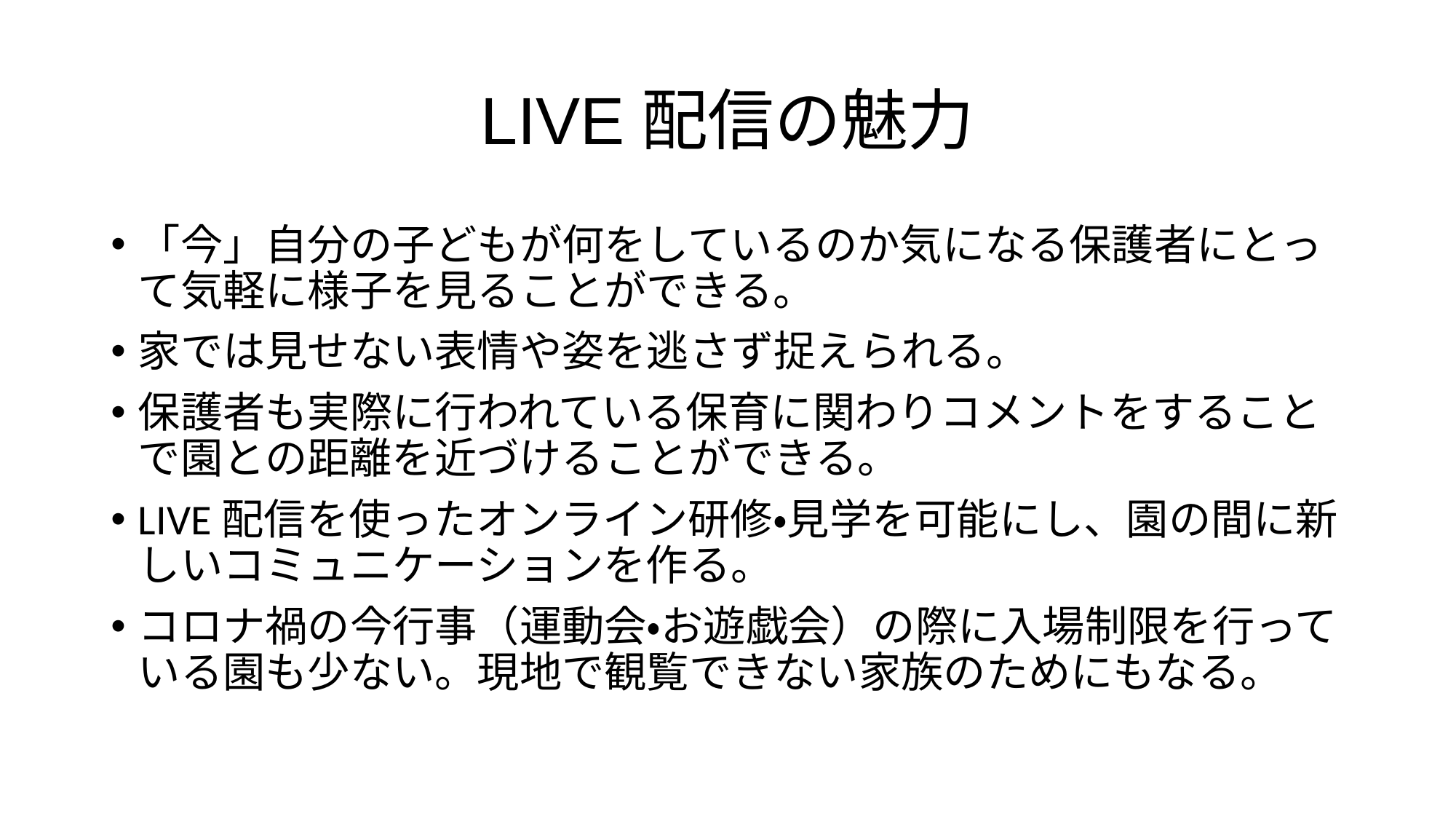

# LIVE配信の魅力
「今」自分の子どもが何をしているのか気になる保護者にとって気軽に様子を見ることができる。
家では見せない表情や姿を逃さず捉えられる。
保護者も実際に行われている保育に関わりコメントをすることで園との距離を近づけることができる。
LIVE配信を使ったオンライン研修・見学を可能にし、園の間に新しいコミュニケーションを作る。
コロナ禍の今行事（運動会・お遊戯会）の際に入場制限を行っている園も少ない。現地で観覧できない家族のためにもなる。